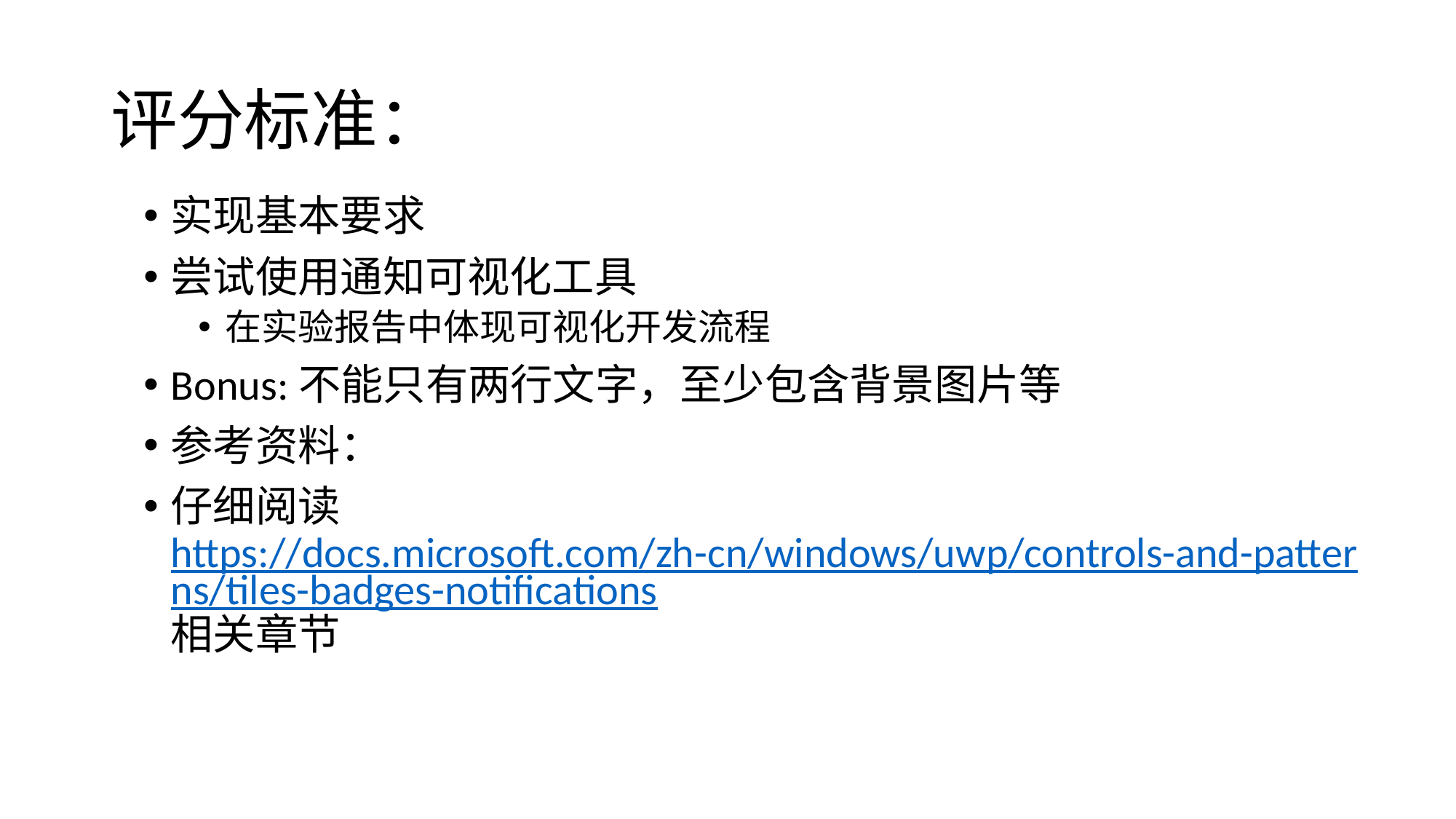

# 评分标准：
实现基本要求
尝试使用通知可视化工具
在实验报告中体现可视化开发流程
Bonus:不能只有两行文字，至少包含背景图片等
参考资料：
仔细阅读https://docs.microsoft.com/zh-cn/windows/uwp/controls-and-patterns/tiles-badges-notifications相关章节